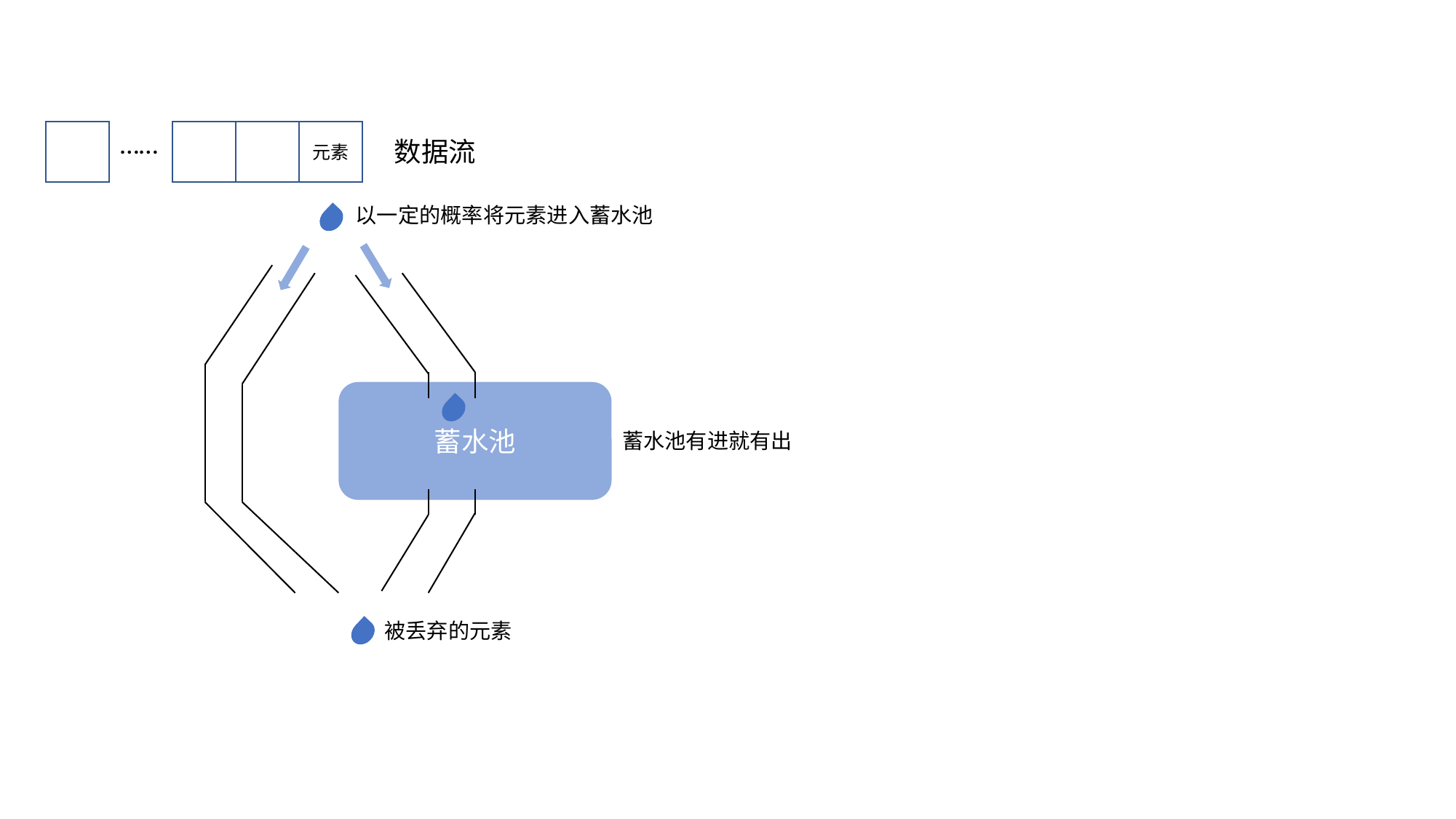

……

元素
数据流
以一定的概率将元素进入蓄水池

蓄水池

蓄水池有进就有出
被丢弃的元素